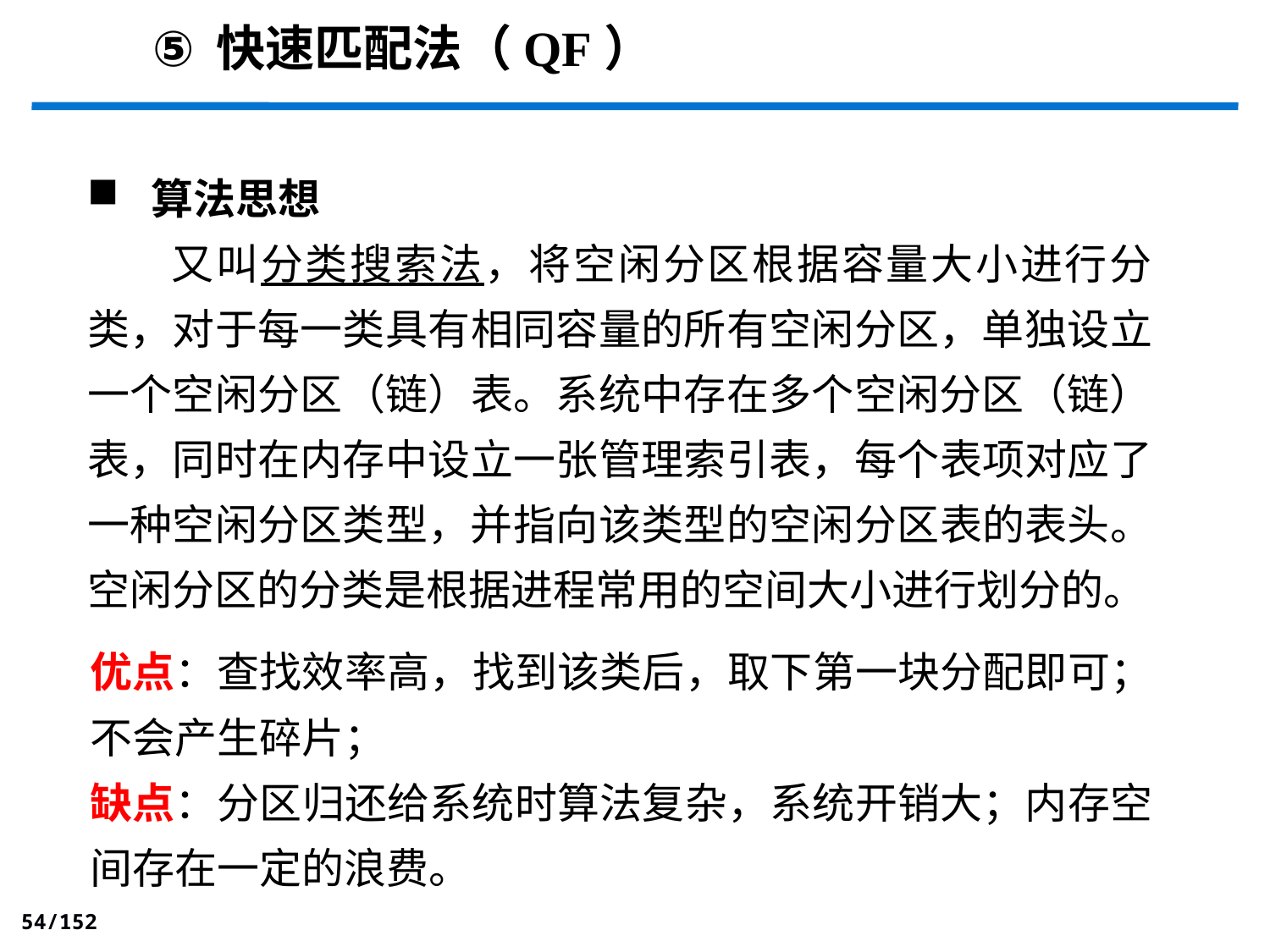

快速匹配法（QF）
算法思想
      又叫分类搜索法，将空闲分区根据容量大小进行分类，对于每一类具有相同容量的所有空闲分区，单独设立一个空闲分区（链）表。系统中存在多个空闲分区（链）表，同时在内存中设立一张管理索引表，每个表项对应了一种空闲分区类型，并指向该类型的空闲分区表的表头。空闲分区的分类是根据进程常用的空间大小进行划分的。
优点：查找效率高，找到该类后，取下第一块分配即可；不会产生碎片；
缺点：分区归还给系统时算法复杂，系统开销大；内存空间存在一定的浪费。